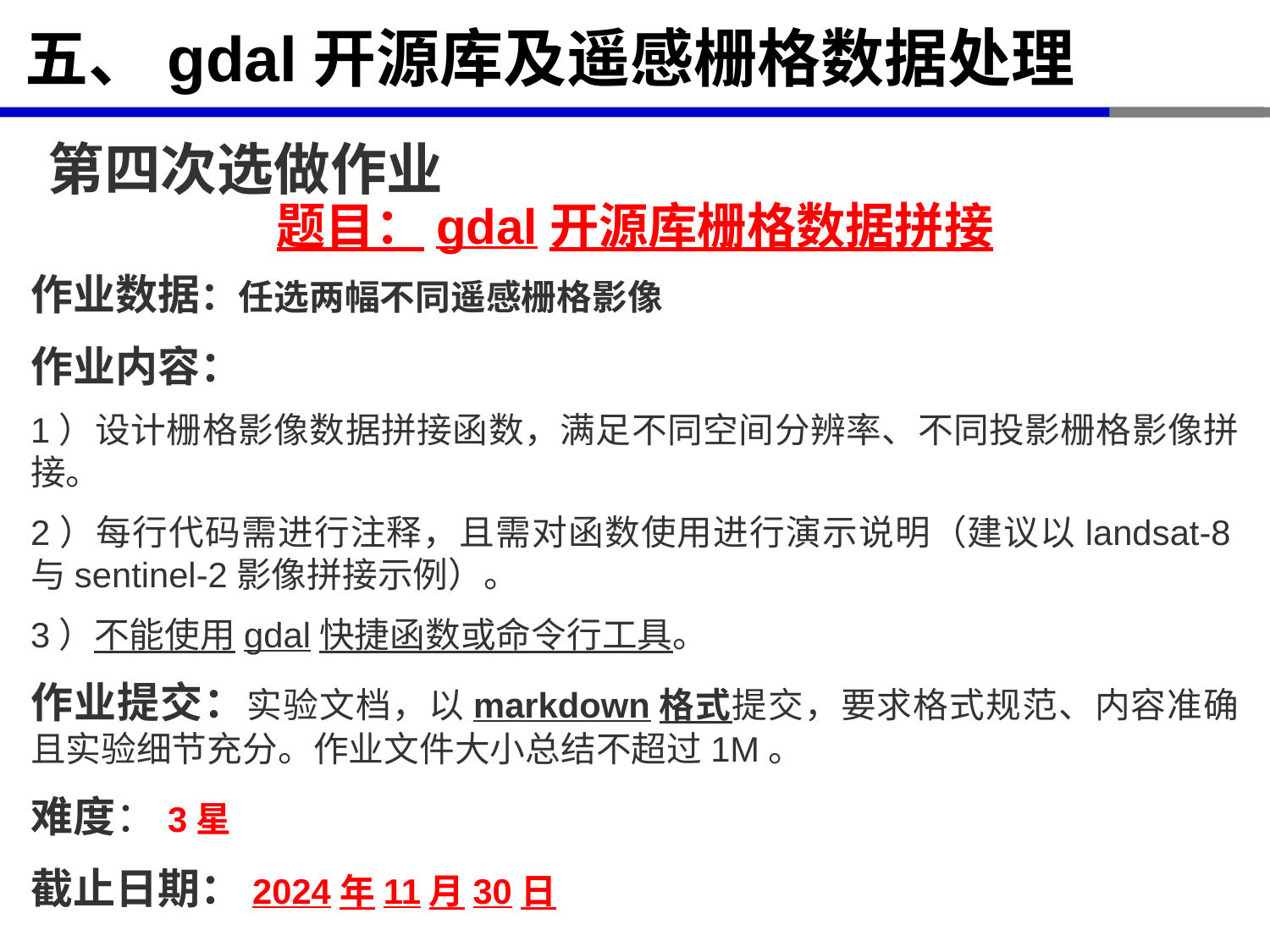

# 五、gdal开源库及遥感栅格数据处理
第四次选做作业
题目：gdal开源库栅格数据拼接
作业数据：任选两幅不同遥感栅格影像
作业内容：
1）设计栅格影像数据拼接函数，满足不同空间分辨率、不同投影栅格影像拼接。
2）每行代码需进行注释，且需对函数使用进行演示说明（建议以landsat-8与sentinel-2影像拼接示例）。
3）不能使用gdal快捷函数或命令行工具。
作业提交：实验文档，以markdown格式提交，要求格式规范、内容准确且实验细节充分。作业文件大小总结不超过1M。
难度：3星
截止日期：2024年11月30日